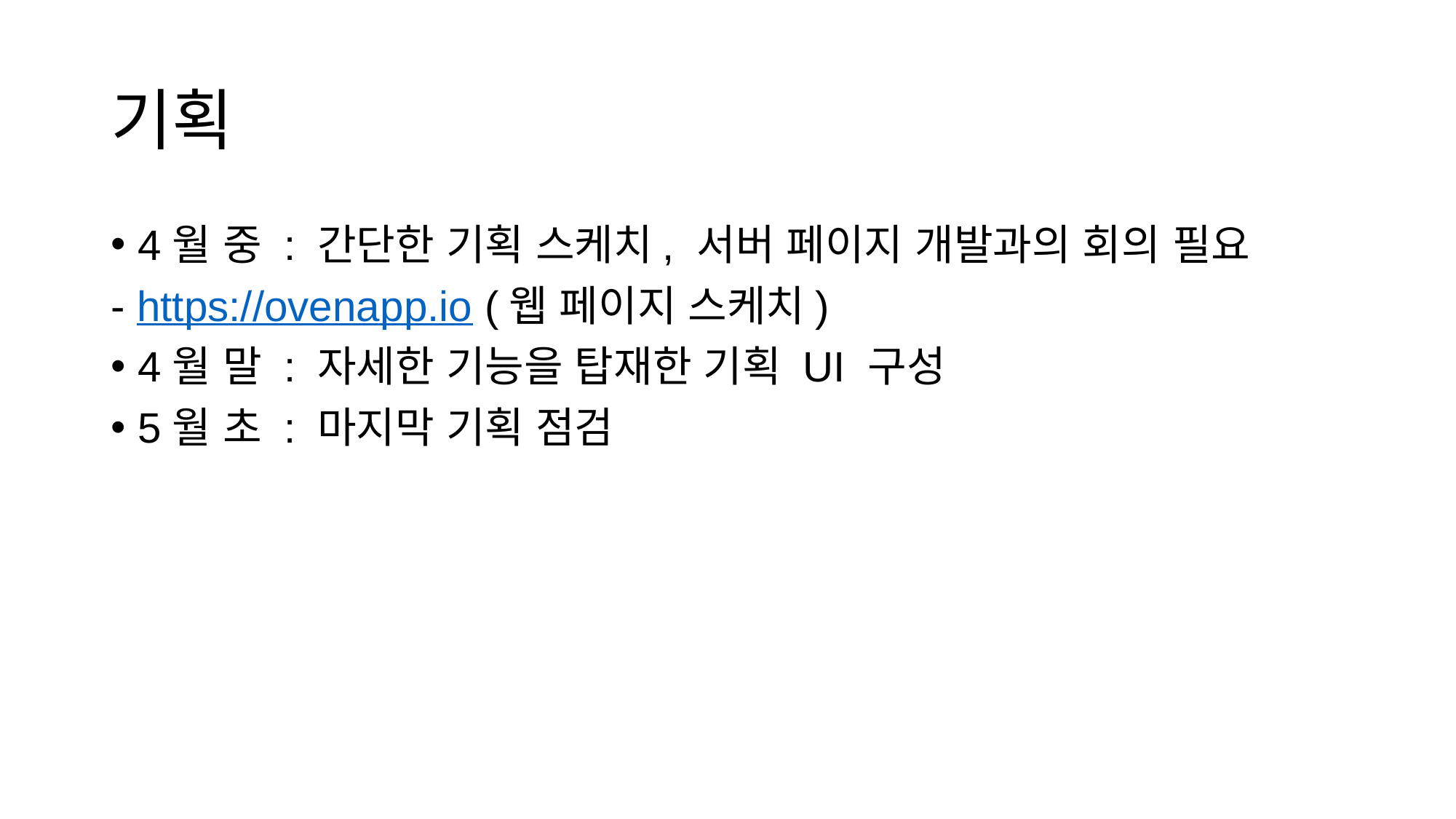

# 기획
4월 중 : 간단한 기획 스케치, 서버 페이지 개발과의 회의 필요
- https://ovenapp.io (웹 페이지 스케치)
4월 말 : 자세한 기능을 탑재한 기획 UI 구성
5월 초 : 마지막 기획 점검